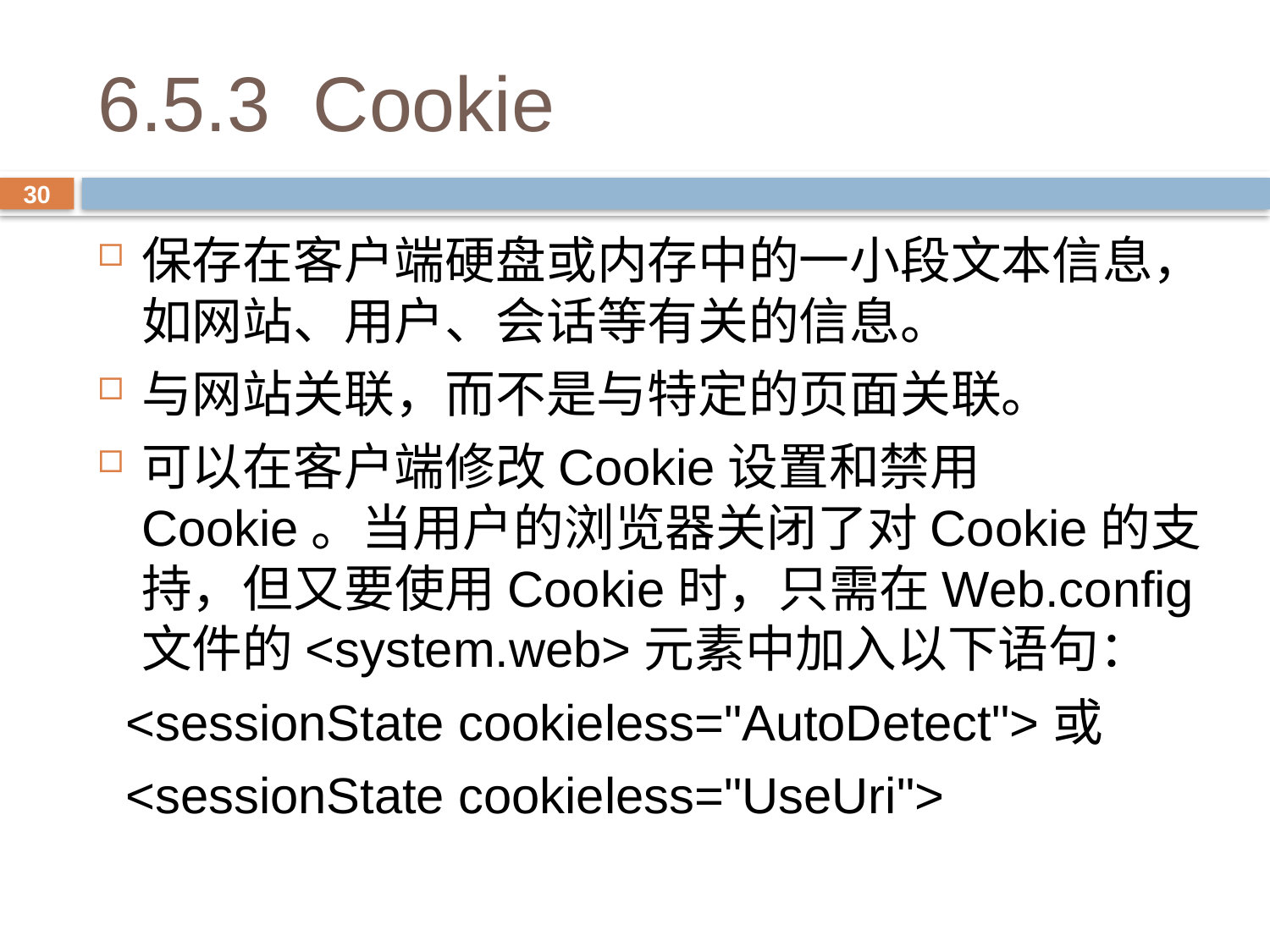

# 6.5.3  Cookie
30
保存在客户端硬盘或内存中的一小段文本信息，如网站、用户、会话等有关的信息。
与网站关联，而不是与特定的页面关联。
可以在客户端修改Cookie设置和禁用Cookie。当用户的浏览器关闭了对Cookie的支持，但又要使用Cookie时，只需在Web.config文件的<system.web>元素中加入以下语句：
  <sessionState cookieless="AutoDetect">或
  <sessionState cookieless="UseUri">